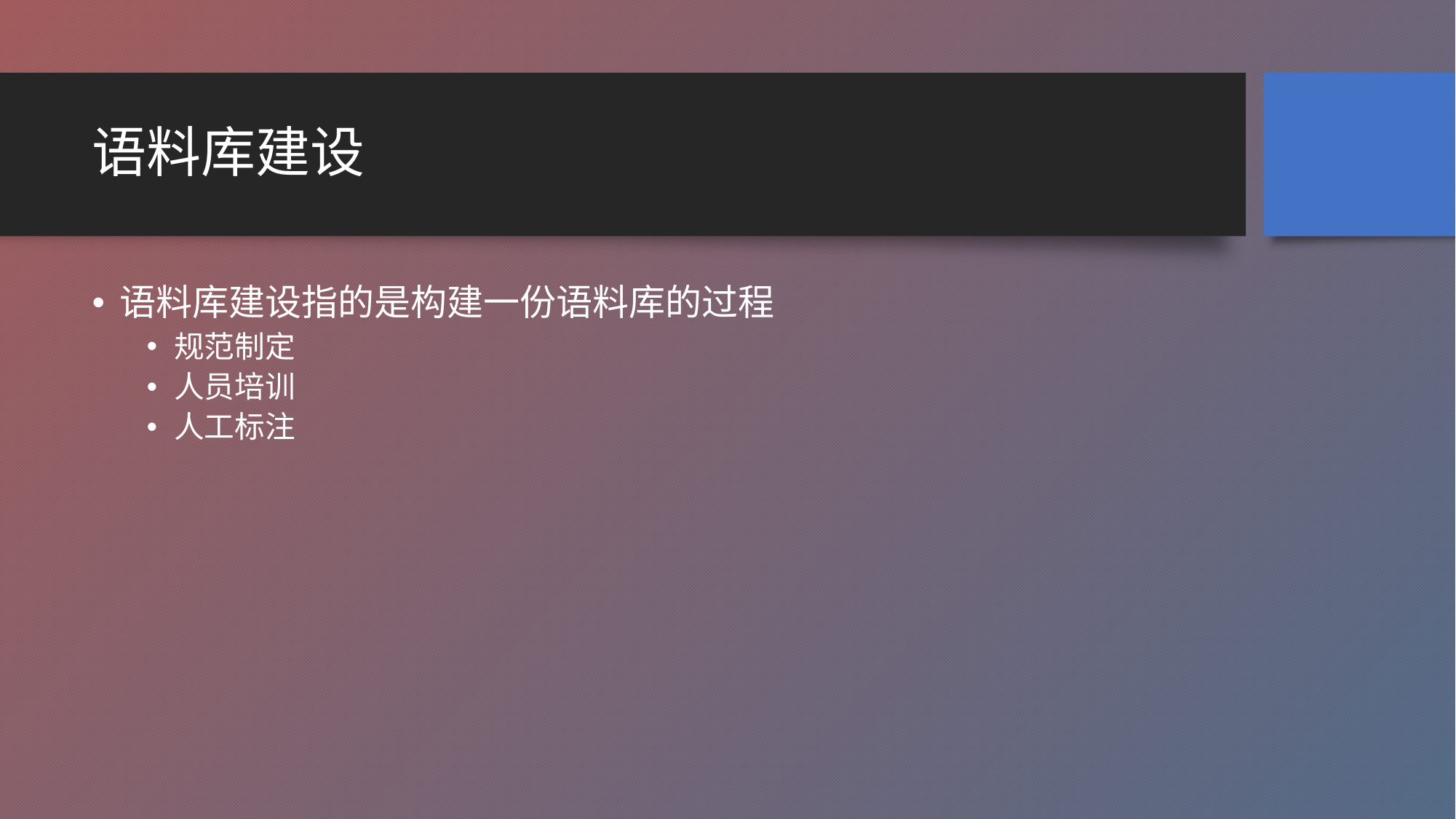

# 语料库建设
语料库建设指的是构建一份语料库的过程
规范制定
人员培训
人工标注